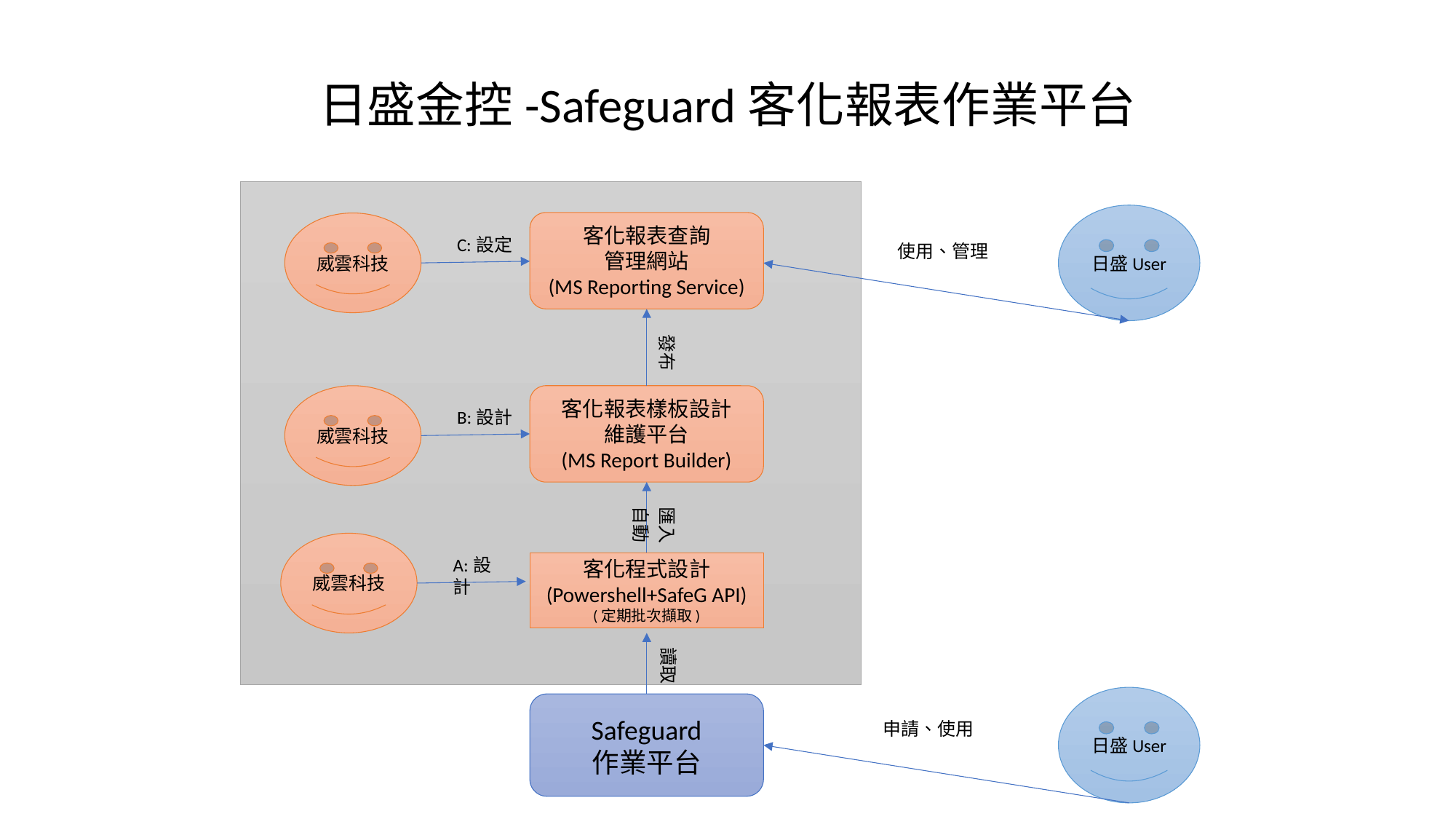

# 日盛金控-Safeguard客化報表作業平台

日盛User
客化報表查詢
管理網站
(MS Reporting Service)
威雲科技
C:設定
使用、管理
發布
威雲科技
客化報表樣板設計
維護平台
(MS Report Builder)
B:設計
自動
匯入
威雲科技
A:設計
客化程式設計
(Powershell+SafeG API)
(定期批次擷取)
讀取
日盛User
Safeguard
作業平台
申請、使用